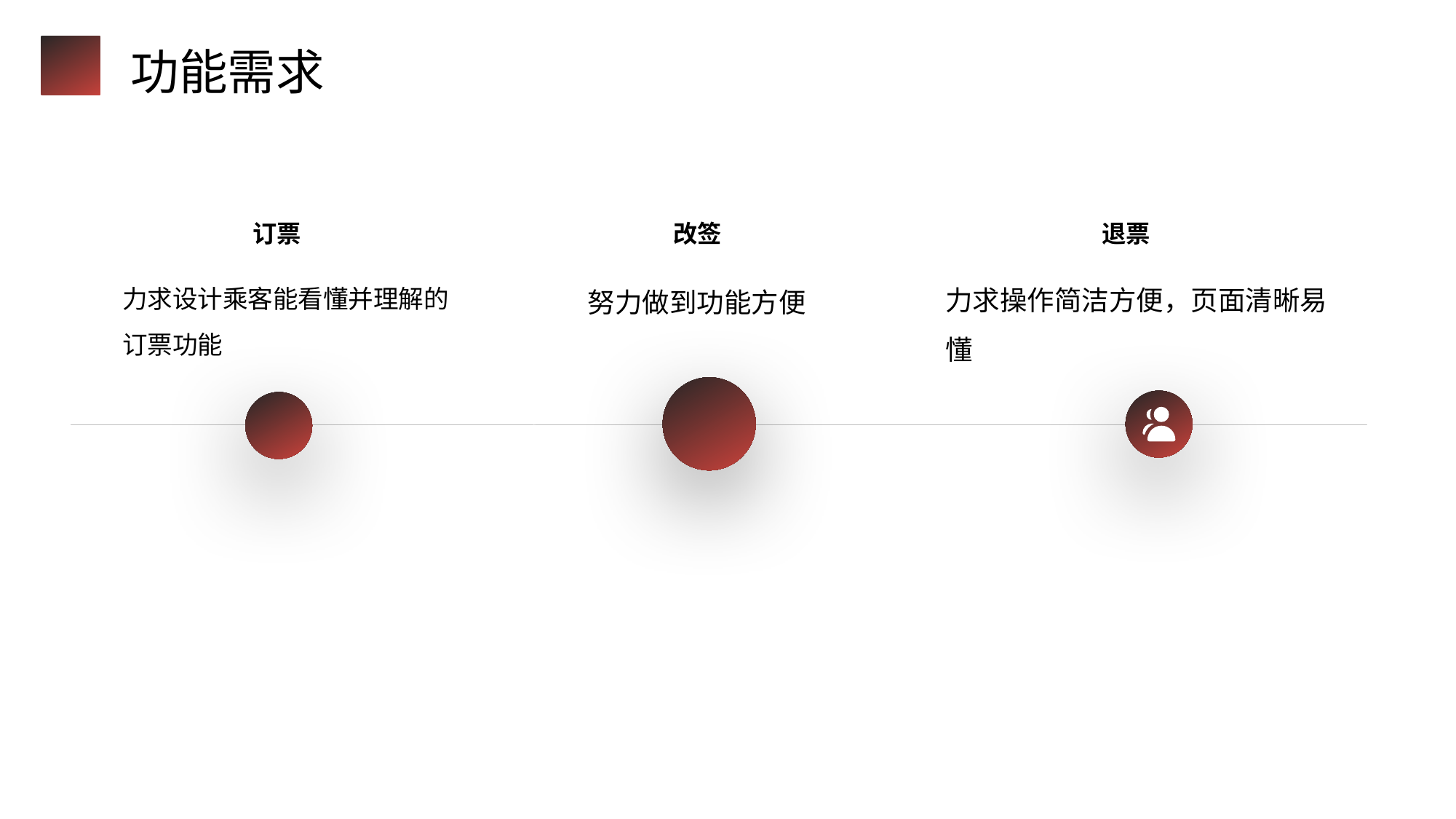

功能需求
订票
改签
退票
力求操作简洁方便，页面清晰易懂
力求设计乘客能看懂并理解的订票功能
努力做到功能方便